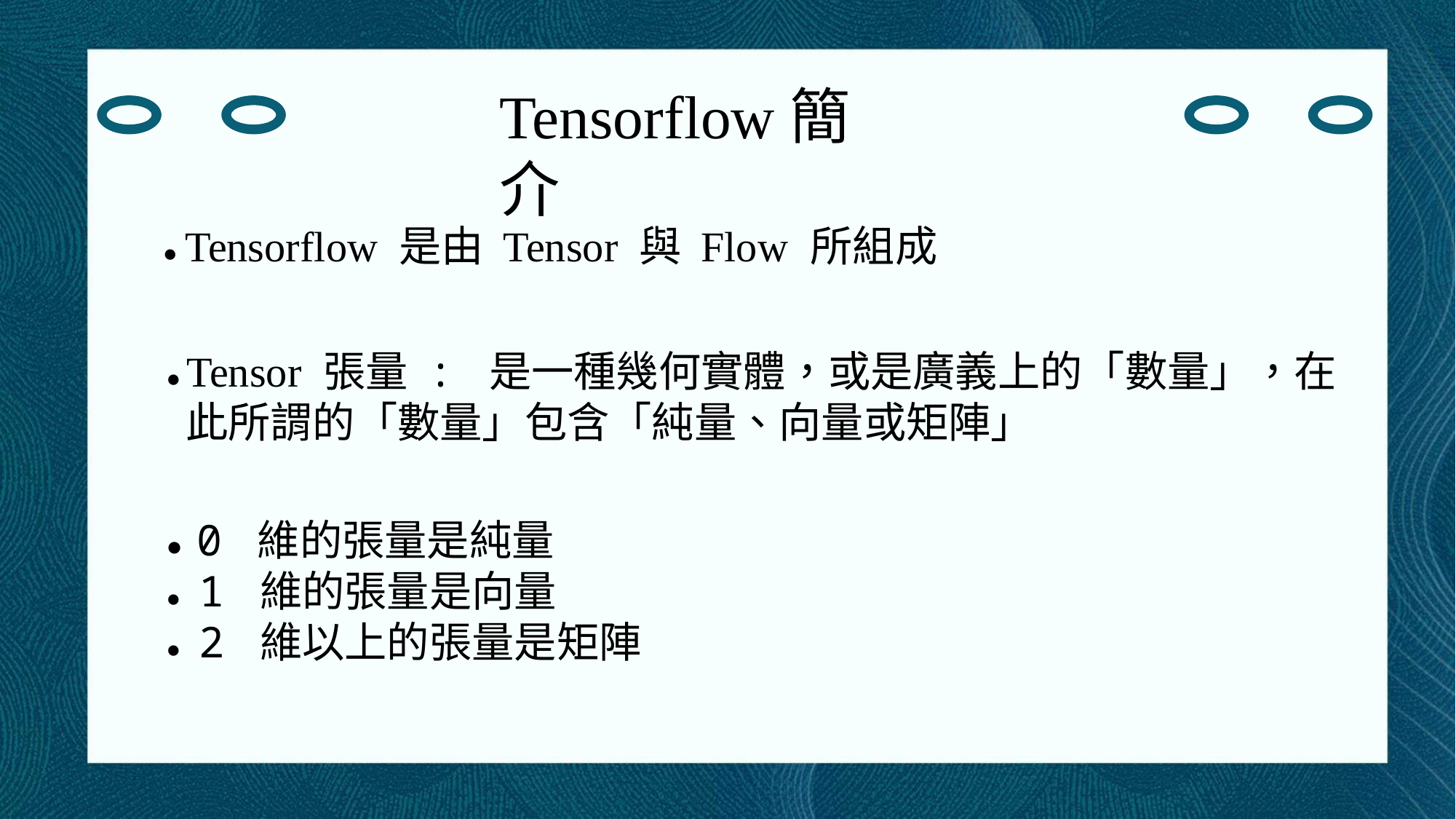

Tensorflow簡介

● Tensorflow 是由 Tensor 與 Flow 所組成

● Tensor 張量 : 是一種幾何實體，或是廣義上的「數量」，在
 此所謂的「數量」包含「純量、向量或矩陣」

●  0 維的張量是純量
●  1 維的張量是向量
●  2 維以上的張量是矩陣